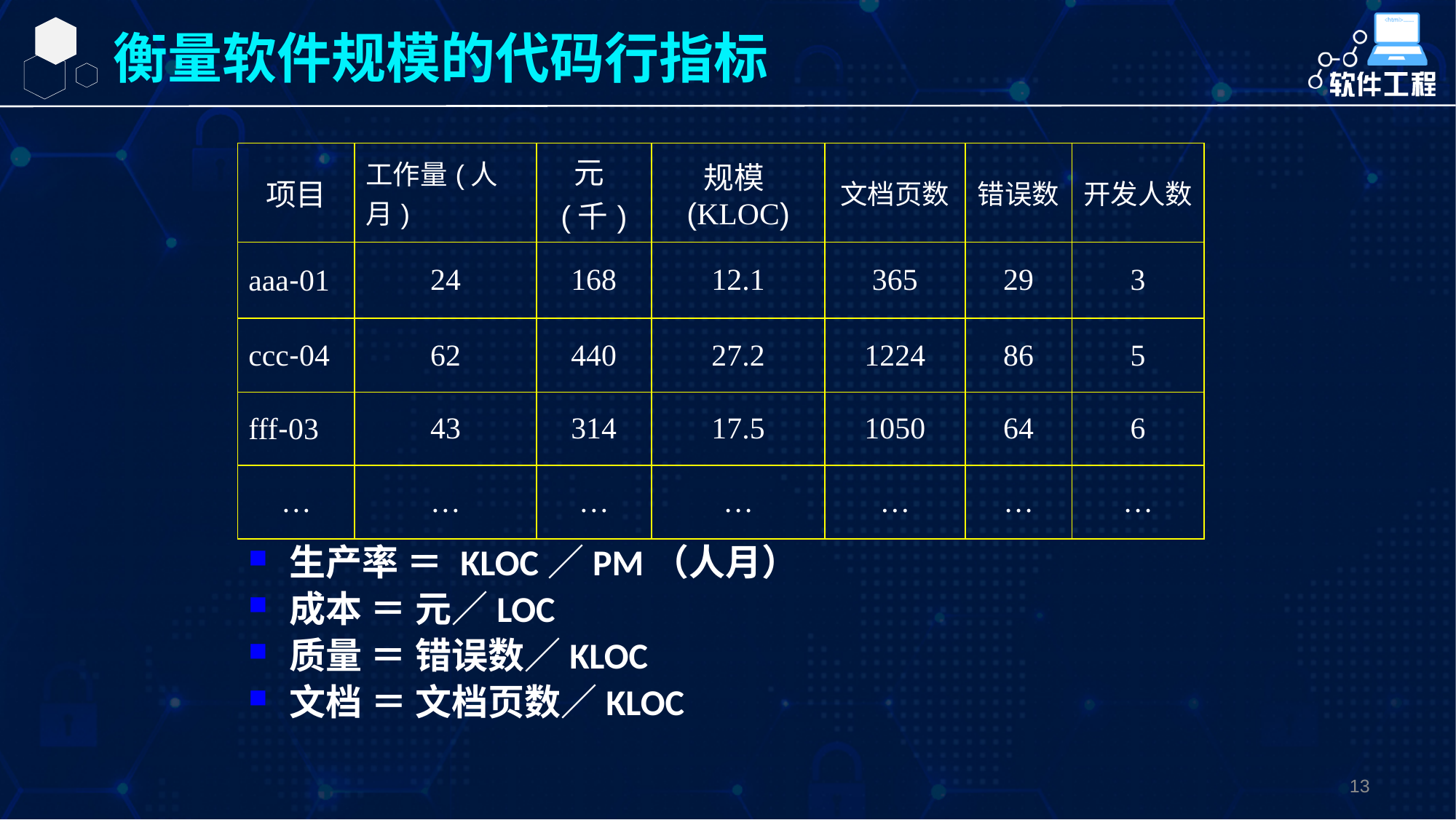

13
衡量软件规模的代码行指标
| 项目 | 工作量(人月) | 元(千) | 规模(KLOC) | 文档页数 | 错误数 | 开发人数 |
| --- | --- | --- | --- | --- | --- | --- |
| aaa-01 | 24 | 168 | 12.1 | 365 | 29 | 3 |
| ccc-04 | 62 | 440 | 27.2 | 1224 | 86 | 5 |
| fff-03 | 43 | 314 | 17.5 | 1050 | 64 | 6 |
| … | … | … | … | … | … | … |
生产率 ＝ KLOC／PM（人月）
成本 ＝ 元／LOC
质量 ＝ 错误数／KLOC
文档 ＝ 文档页数／KLOC